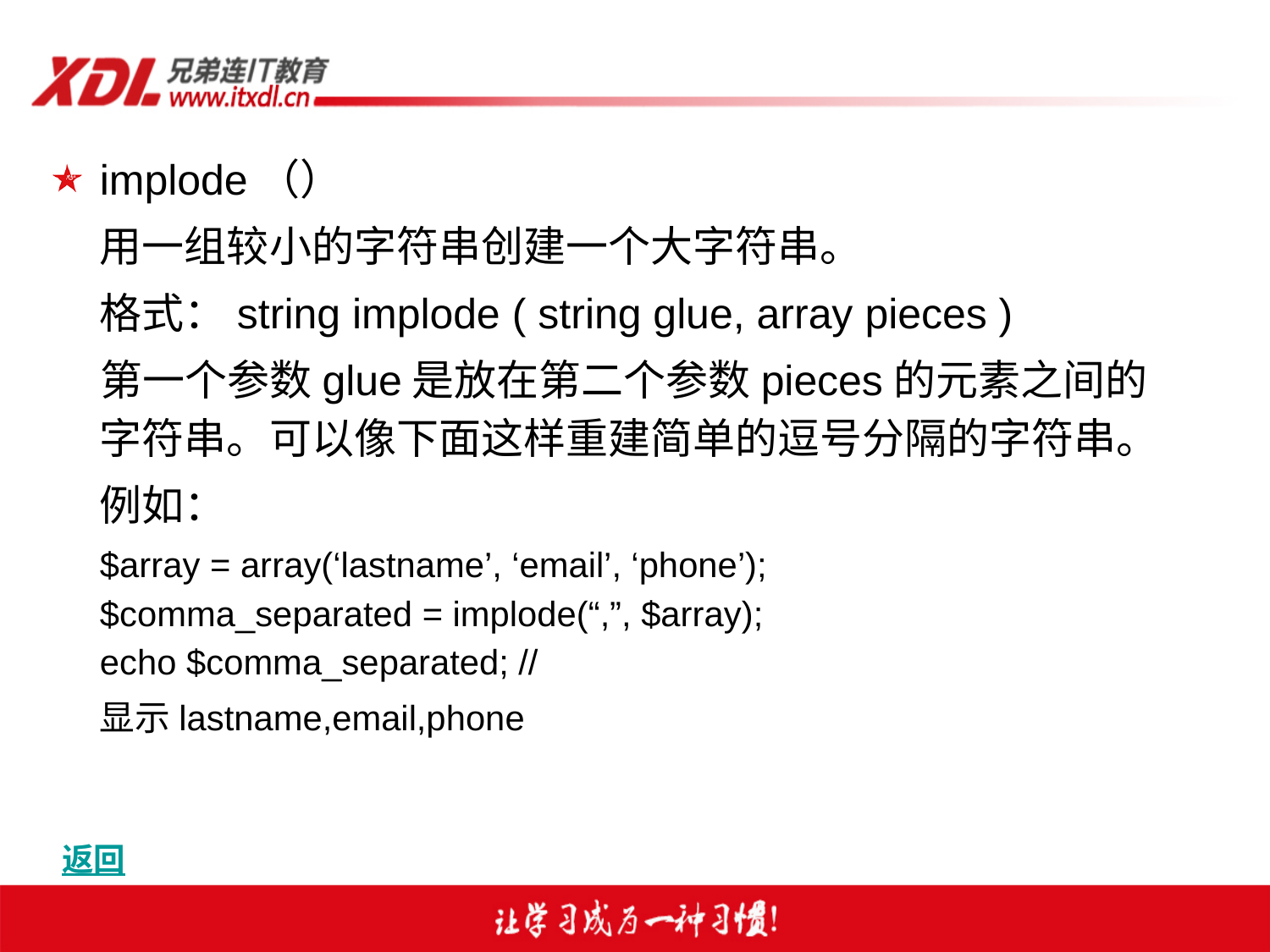

implode（）
	用一组较小的字符串创建一个大字符串。
	格式：string implode ( string glue, array pieces )
    第一个参数glue是放在第二个参数pieces的元素之间的字符串。可以像下面这样重建简单的逗号分隔的字符串。
	例如：
	$array = array(‘lastname’, ‘email’, ‘phone’);
$comma_separated = implode(“,”, $array);
echo $comma_separated; //
	显示lastname,email,phone
返回